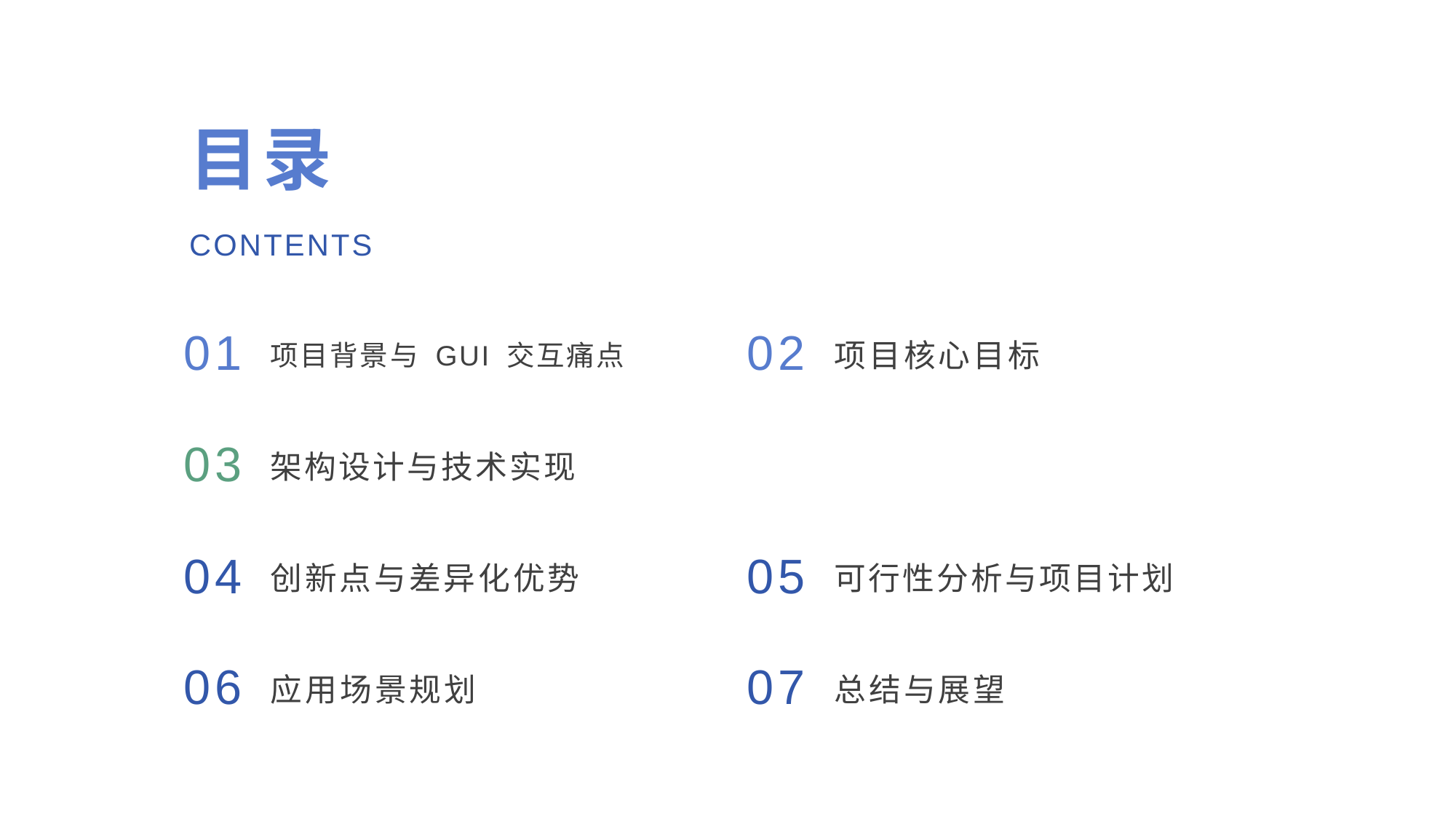

目录
CONTENTS
项目背景与 GUI 交互痛点
项目核心目标
01
02
架构设计与技术实现
03
创新点与差异化优势
可行性分析与项目计划
04
05
应用场景规划
总结与展望
06
07